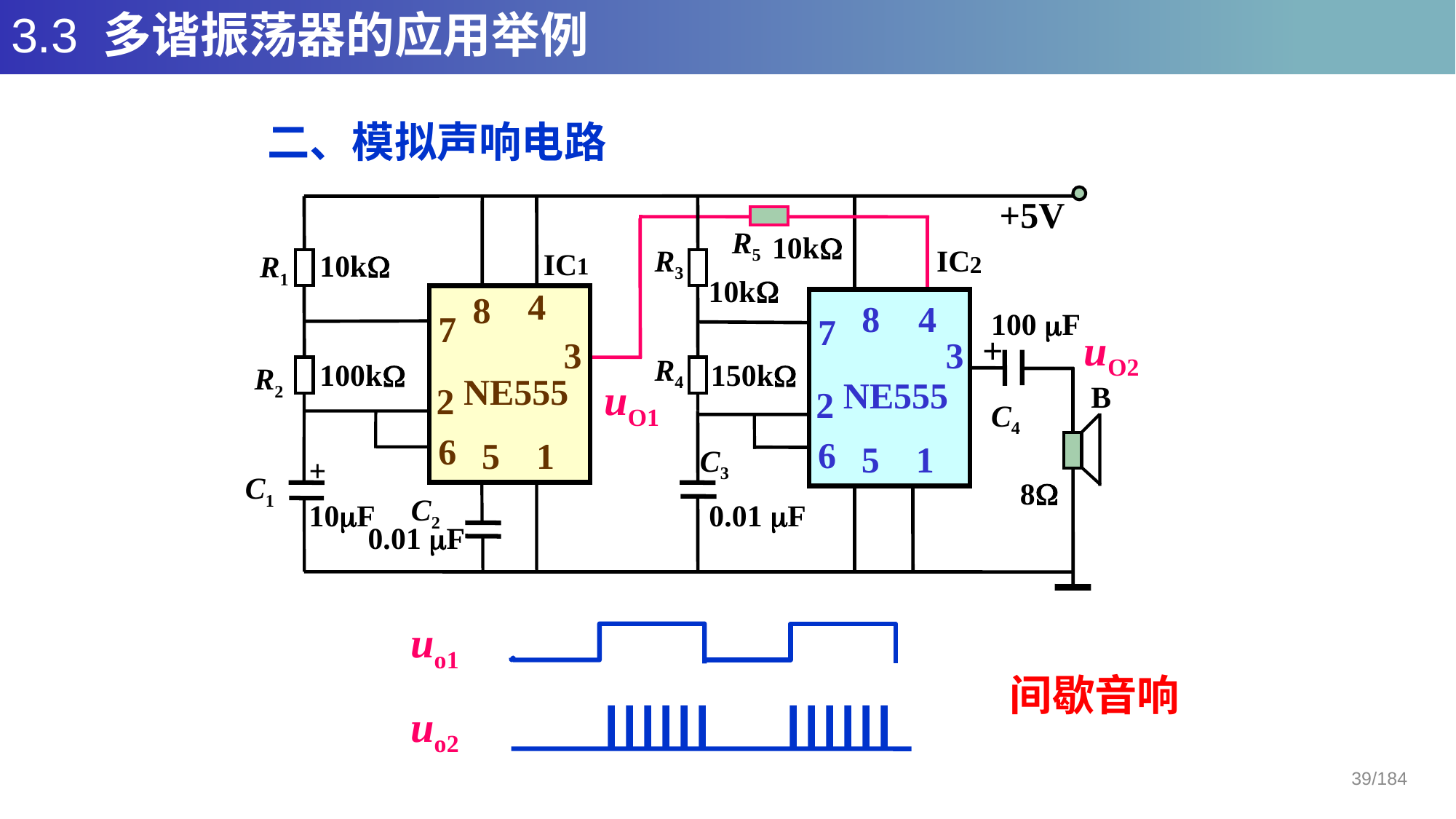

# 3.3 多谐振荡器的应用举例
二、模拟声响电路
+5V

R5
10kΩ
10kΩ
R3
IC
IC
R1
2

1
10kΩ
4

8
7
3
NE555
2
6
5
1

8
4
100 μF
7
uO2

+
3

100kΩ
R4
150kΩ

R2

uO1

NE555
B
2

C4

6

5
1
C3

+

C1
8Ω

C2
10μF

0.01 μF

0.01 μF

uo1

uo2

间歇音响
39/184